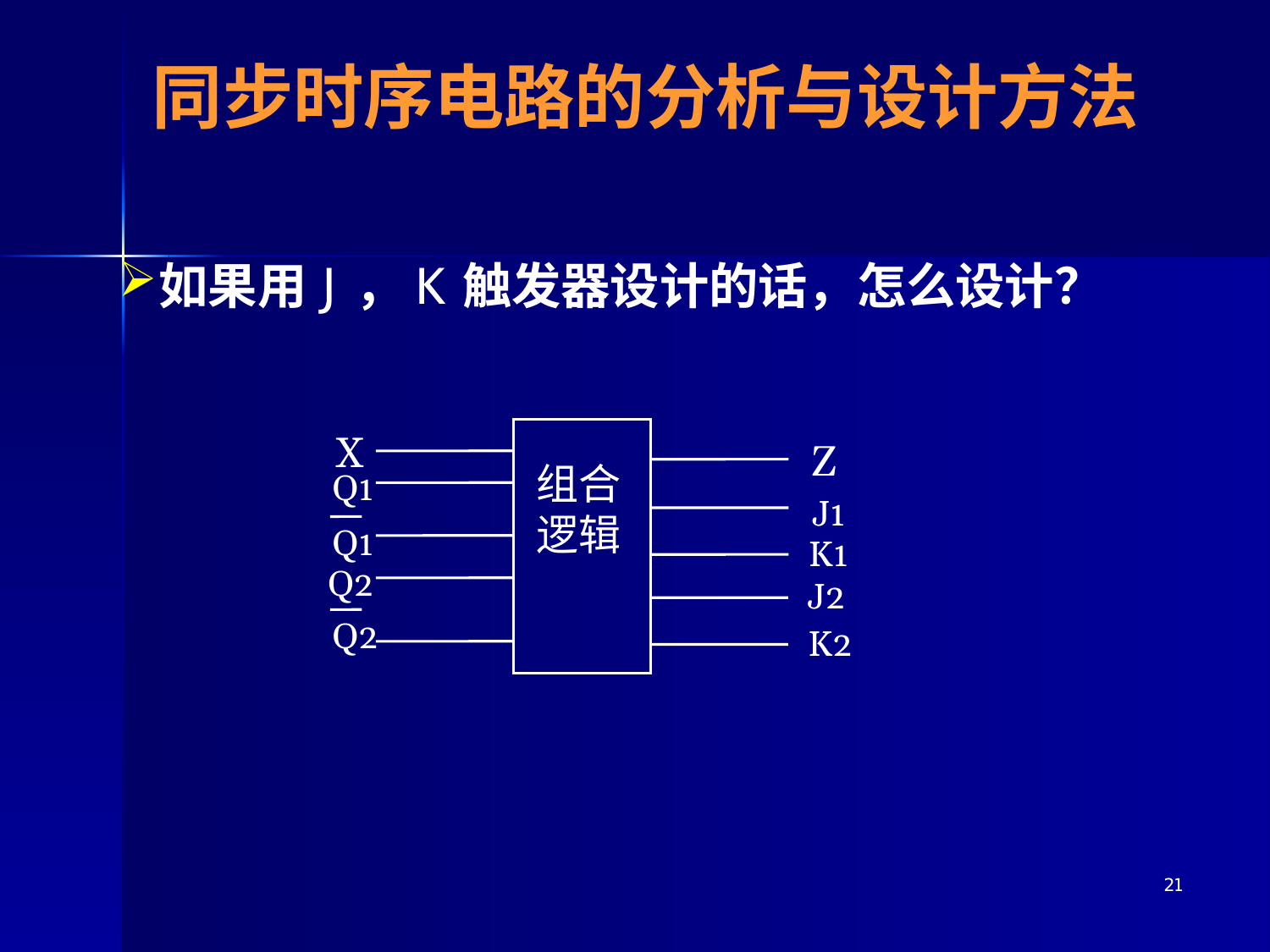

# 同步时序电路的分析与设计方法
如果用J，K触发器设计的话，怎么设计？
X

Z

组合逻辑
Q1

J1

Q1

K1

Q2

J2

Q2

K2

21